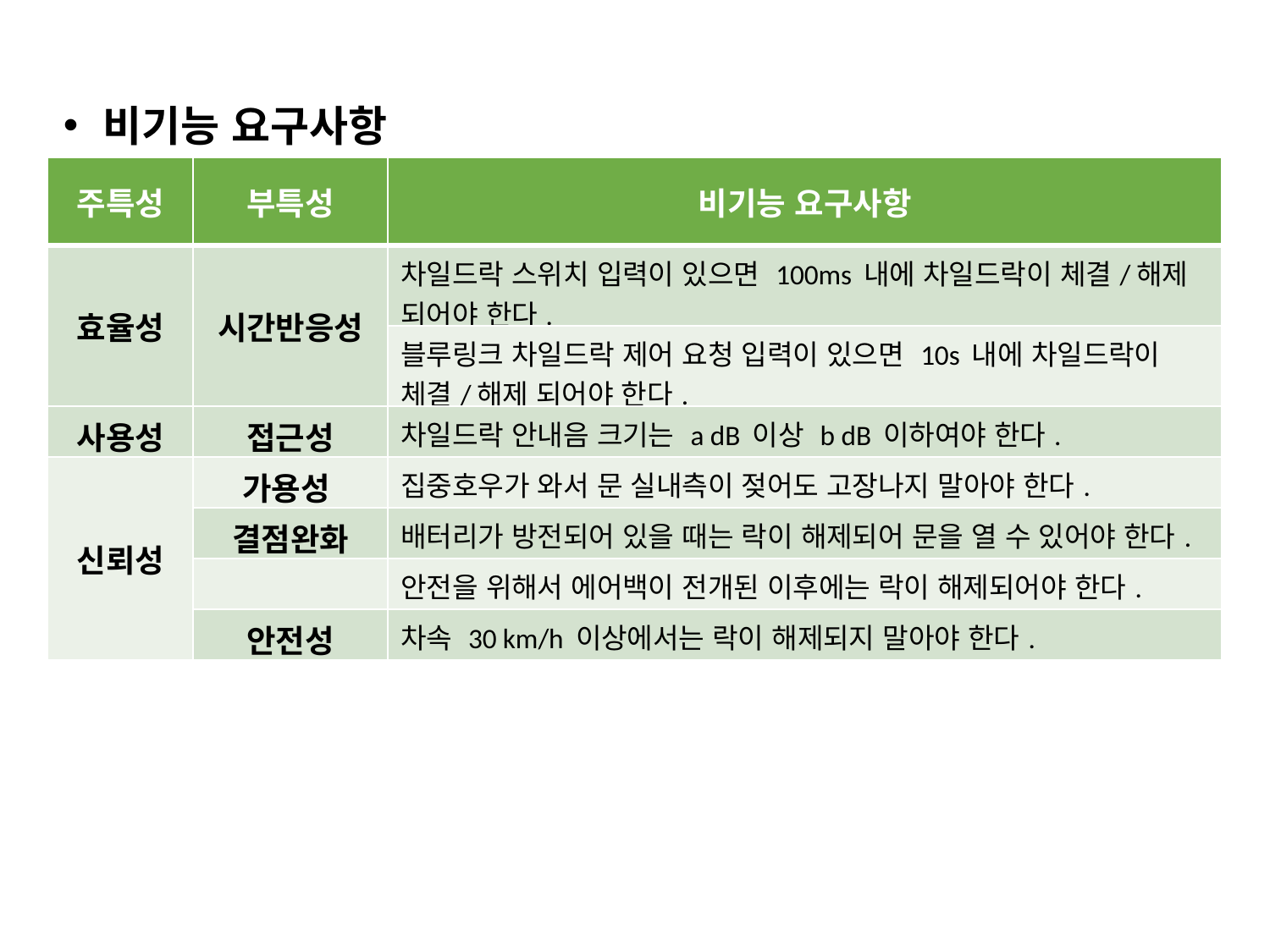

비기능 요구사항
| 주특성 | 부특성 | 비기능 요구사항 |
| --- | --- | --- |
| 효율성 | 시간반응성 | 차일드락 스위치 입력이 있으면 100ms 내에 차일드락이 체결/해제 되어야 한다. |
|  |  | 블루링크 차일드락 제어 요청 입력이 있으면 10s 내에 차일드락이 체결/해제 되어야 한다. |
| 사용성 | 접근성 | 차일드락 안내음 크기는 a dB 이상 b dB 이하여야 한다. |
| 신뢰성 | 가용성 | 집중호우가 와서 문 실내측이 젖어도 고장나지 말아야 한다. |
|  | 결점완화 | 배터리가 방전되어 있을 때는 락이 해제되어 문을 열 수 있어야 한다. |
|  |  | 안전을 위해서 에어백이 전개된 이후에는 락이 해제되어야 한다. |
|  | 안전성 | 차속 30 km/h 이상에서는 락이 해제되지 말아야 한다. |